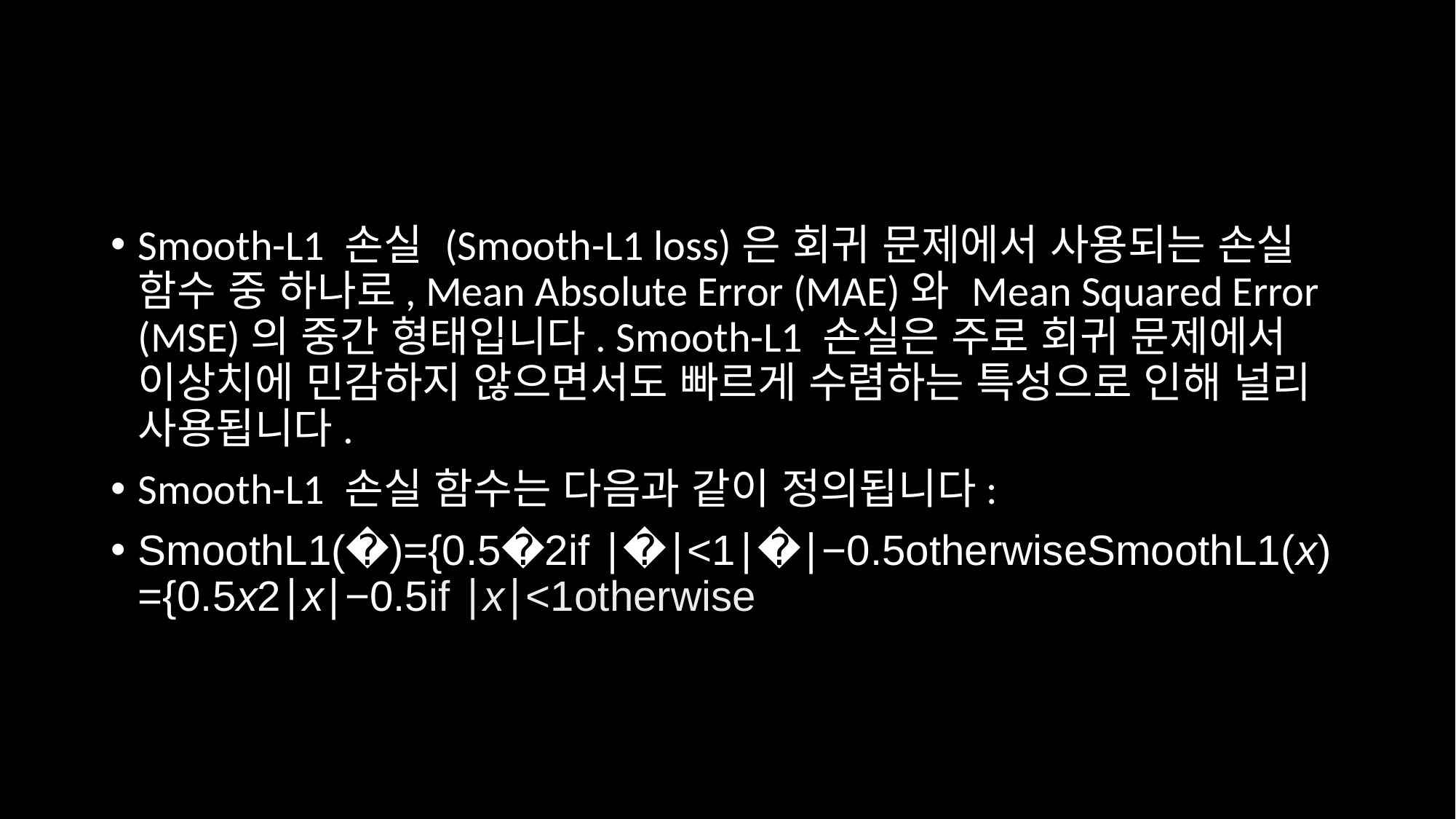

#
Smooth-L1 손실 (Smooth-L1 loss)은 회귀 문제에서 사용되는 손실 함수 중 하나로, Mean Absolute Error (MAE)와 Mean Squared Error (MSE)의 중간 형태입니다. Smooth-L1 손실은 주로 회귀 문제에서 이상치에 민감하지 않으면서도 빠르게 수렴하는 특성으로 인해 널리 사용됩니다.
Smooth-L1 손실 함수는 다음과 같이 정의됩니다:
SmoothL1(�)={0.5�2if ∣�∣<1∣�∣−0.5otherwiseSmoothL1(x)={0.5x2∣x∣−0.5​if ∣x∣<1otherwise​